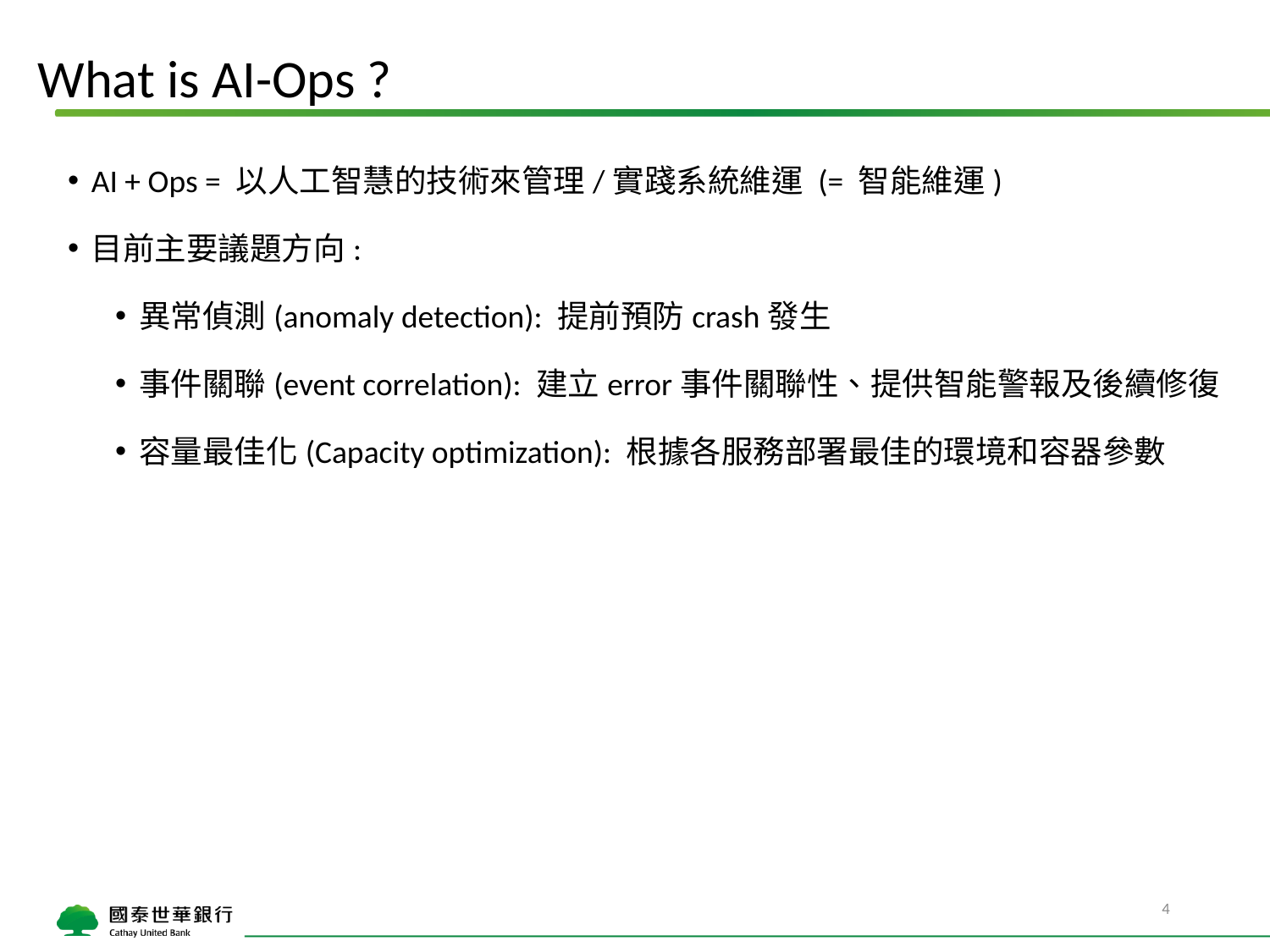

# What is AI-Ops ?
AI + Ops = 以人工智慧的技術來管理/實踐系統維運 (= 智能維運)
目前主要議題方向:
異常偵測(anomaly detection): 提前預防crash發生
事件關聯(event correlation): 建立error事件關聯性、提供智能警報及後續修復
容量最佳化(Capacity optimization): 根據各服務部署最佳的環境和容器參數
4